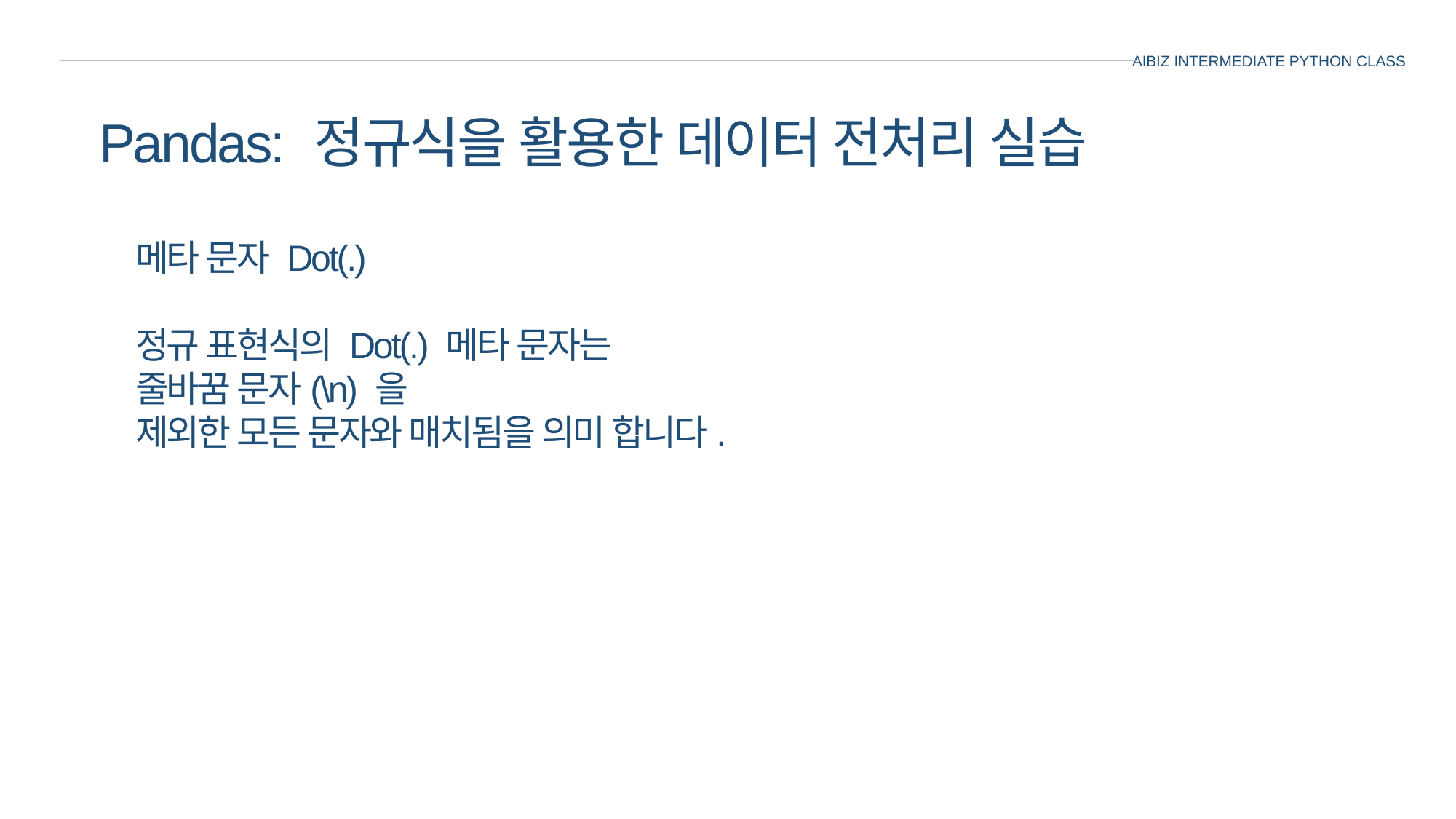

AIBIZ INTERMEDIATE PYTHON CLASS
Pandas: 정규식을 활용한 데이터 전처리 실습

메타 문자 Dot(.)

정규 표현식의 Dot(.) 메타 문자는
줄바꿈 문자(\n) 을
제외한 모든 문자와 매치됨을 의미 합니다.